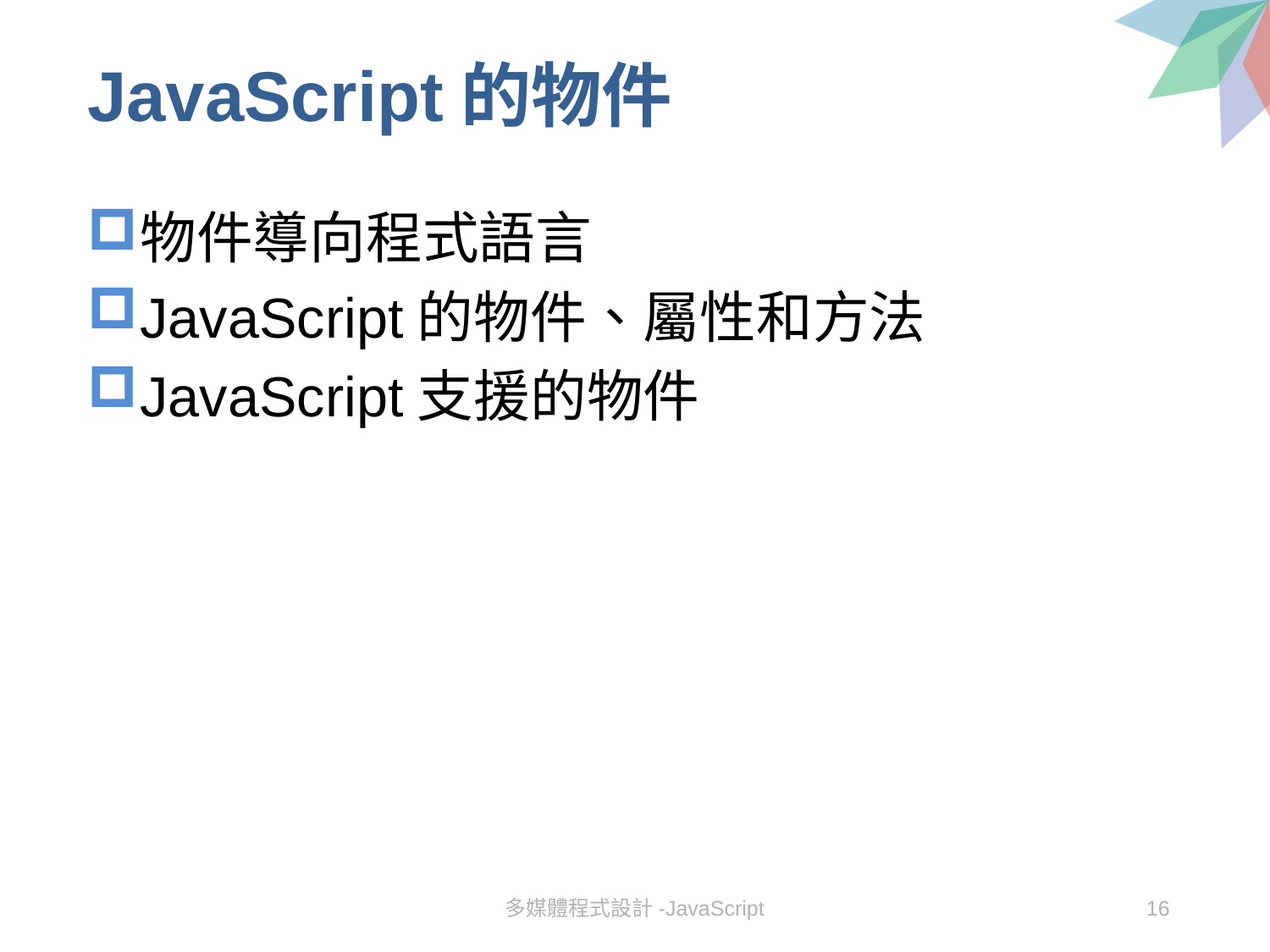

# JavaScript的物件
物件導向程式語言
JavaScript的物件、屬性和方法
JavaScript支援的物件
多媒體程式設計-JavaScript
16